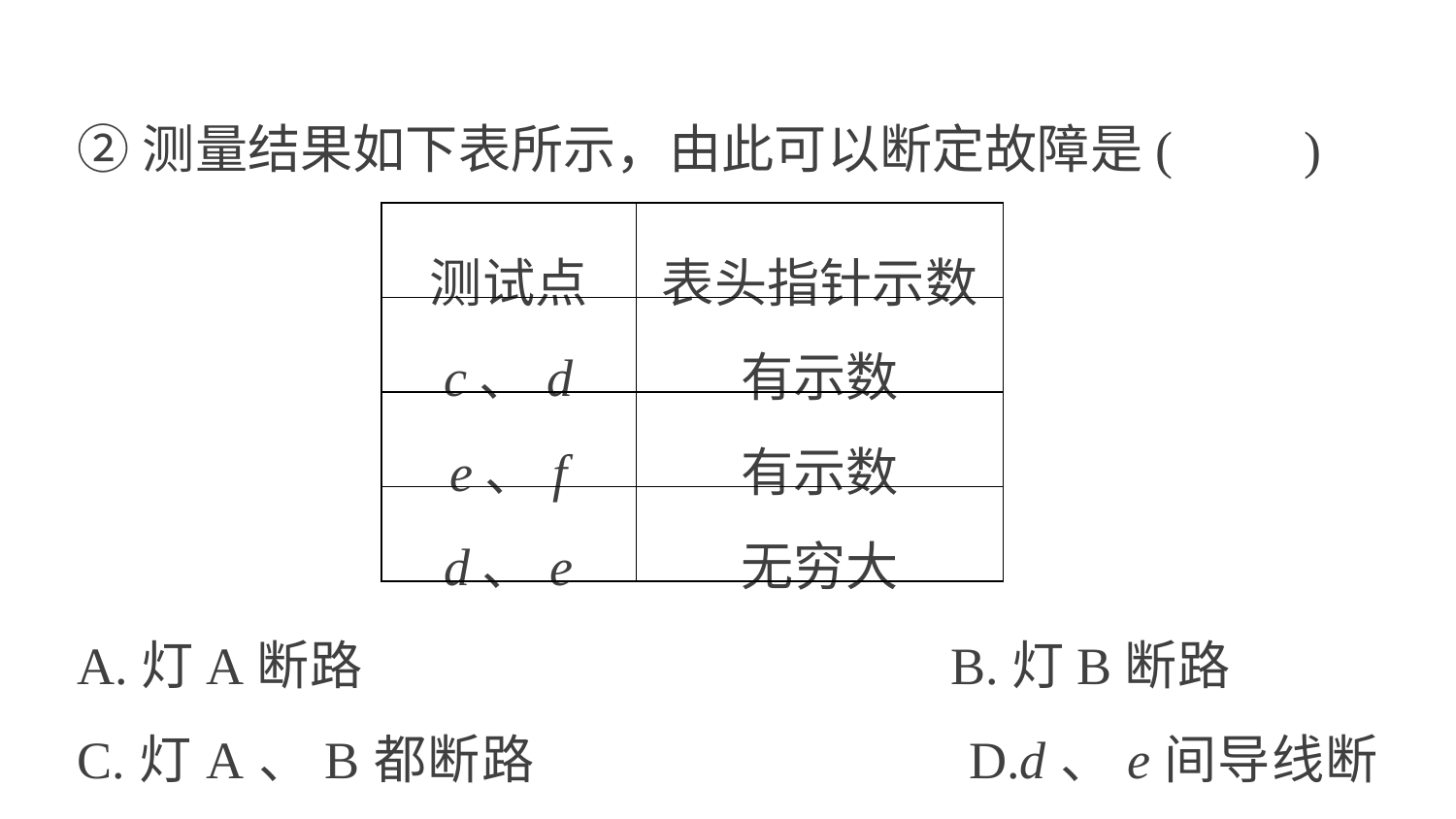

②测量结果如下表所示，由此可以断定故障是(　　)
| 测试点 | 表头指针示数 |
| --- | --- |
| c、d | 有示数 |
| e、f | 有示数 |
| d、e | 无穷大 |
A.灯A断路  				B.灯B断路
C.灯A、B都断路  			D.d、e间导线断路